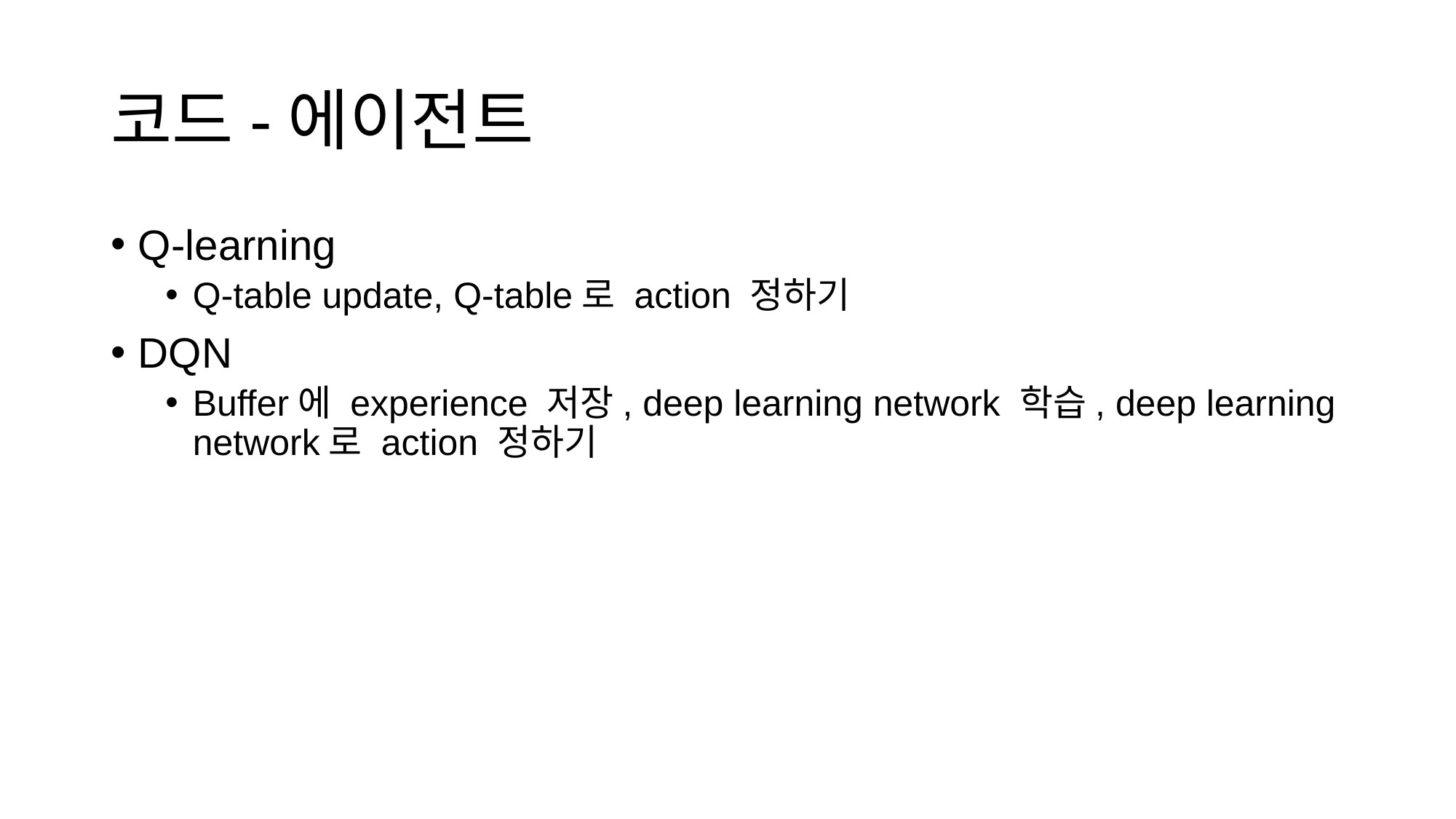

# 코드-에이전트
Q-learning
Q-table update, Q-table로 action 정하기
DQN
Buffer에 experience 저장, deep learning network 학습, deep learning network로 action 정하기